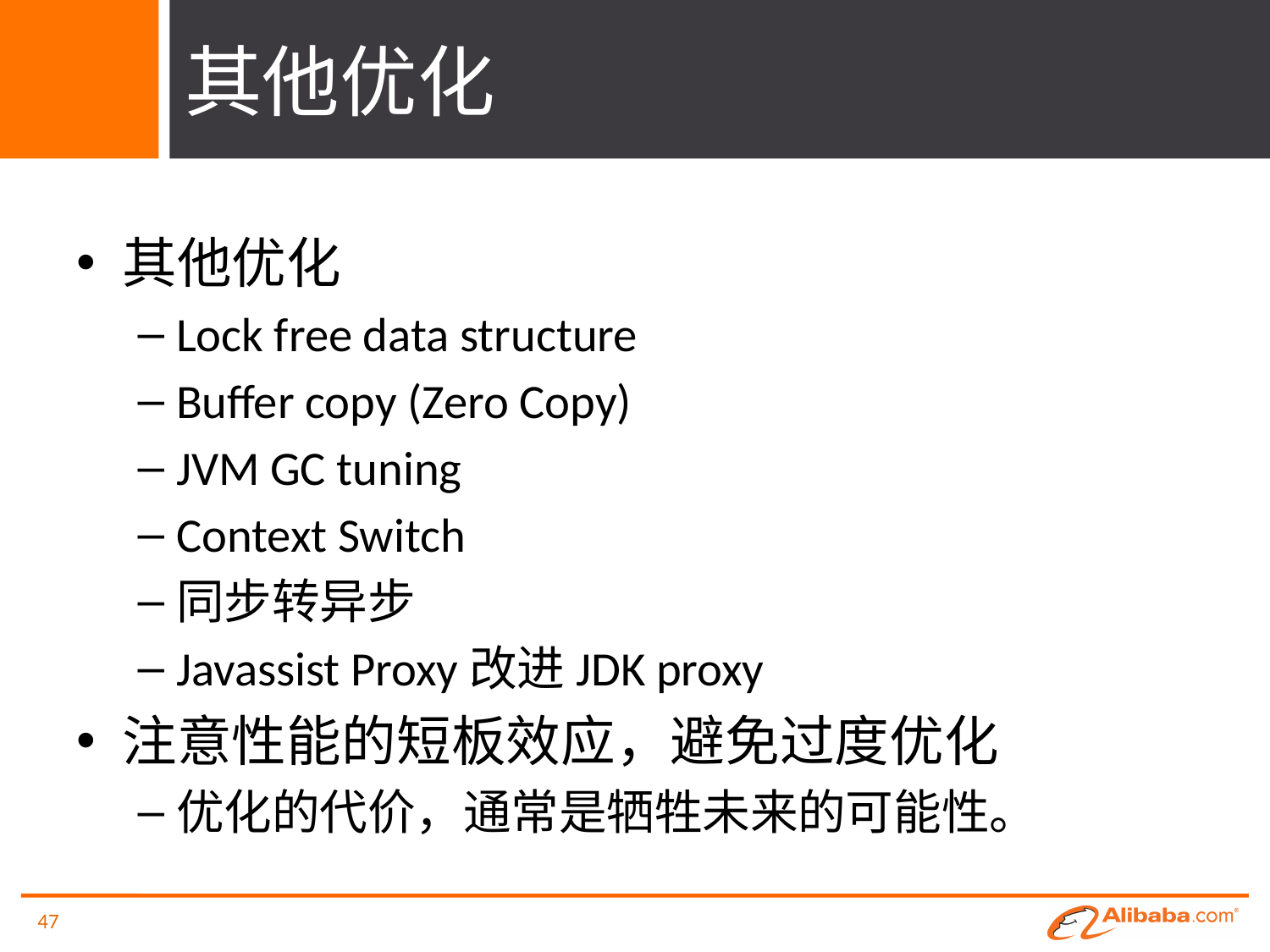

# 其他优化
其他优化
Lock free data structure
Buffer copy (Zero Copy)
JVM GC tuning
Context Switch
同步转异步
Javassist Proxy改进JDK proxy
注意性能的短板效应，避免过度优化
优化的代价，通常是牺牲未来的可能性。

47